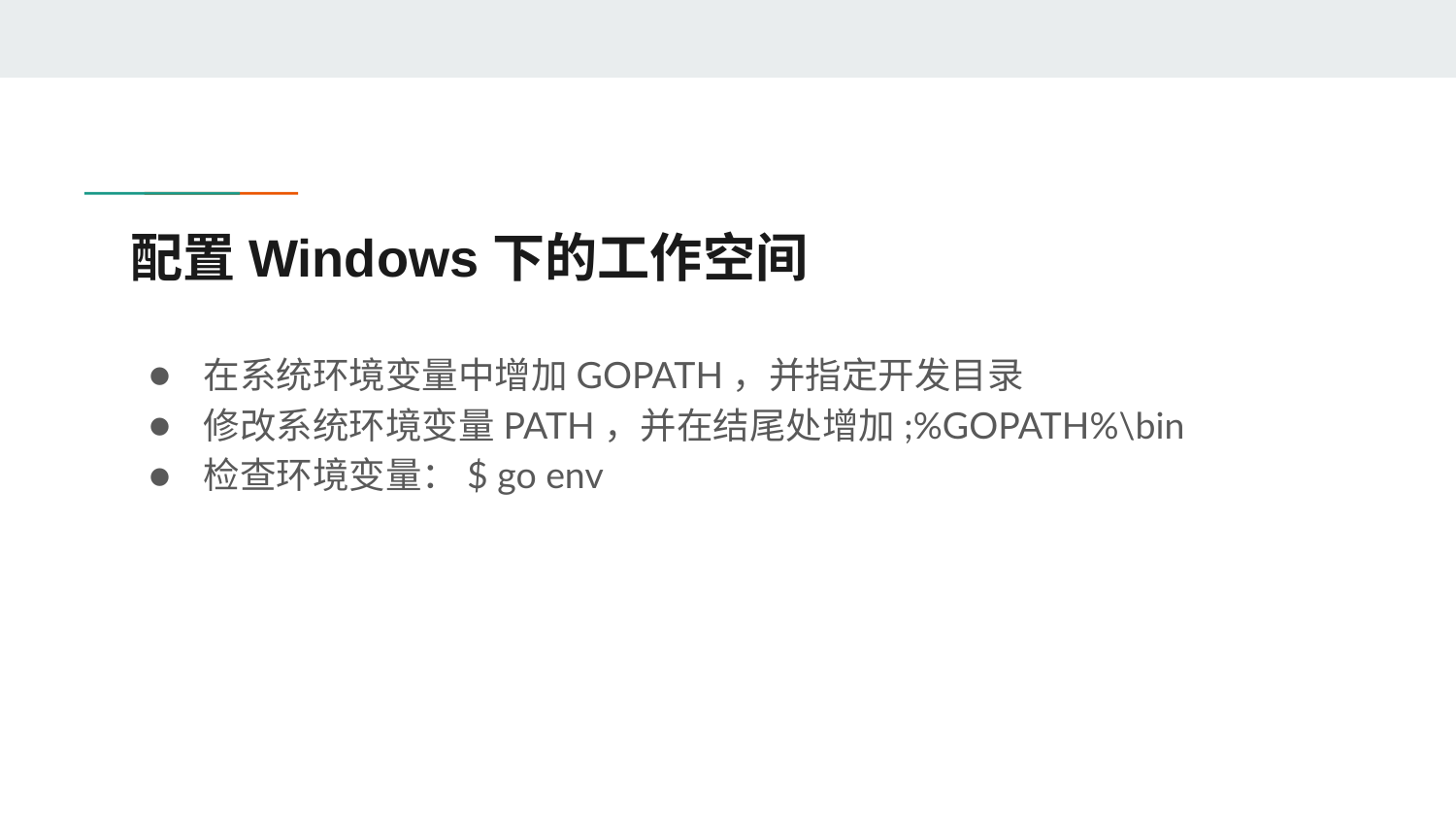

# 配置Windows下的工作空间
在系统环境变量中增加GOPATH，并指定开发目录
修改系统环境变量PATH，并在结尾处增加;%GOPATH%\bin
检查环境变量：$ go env